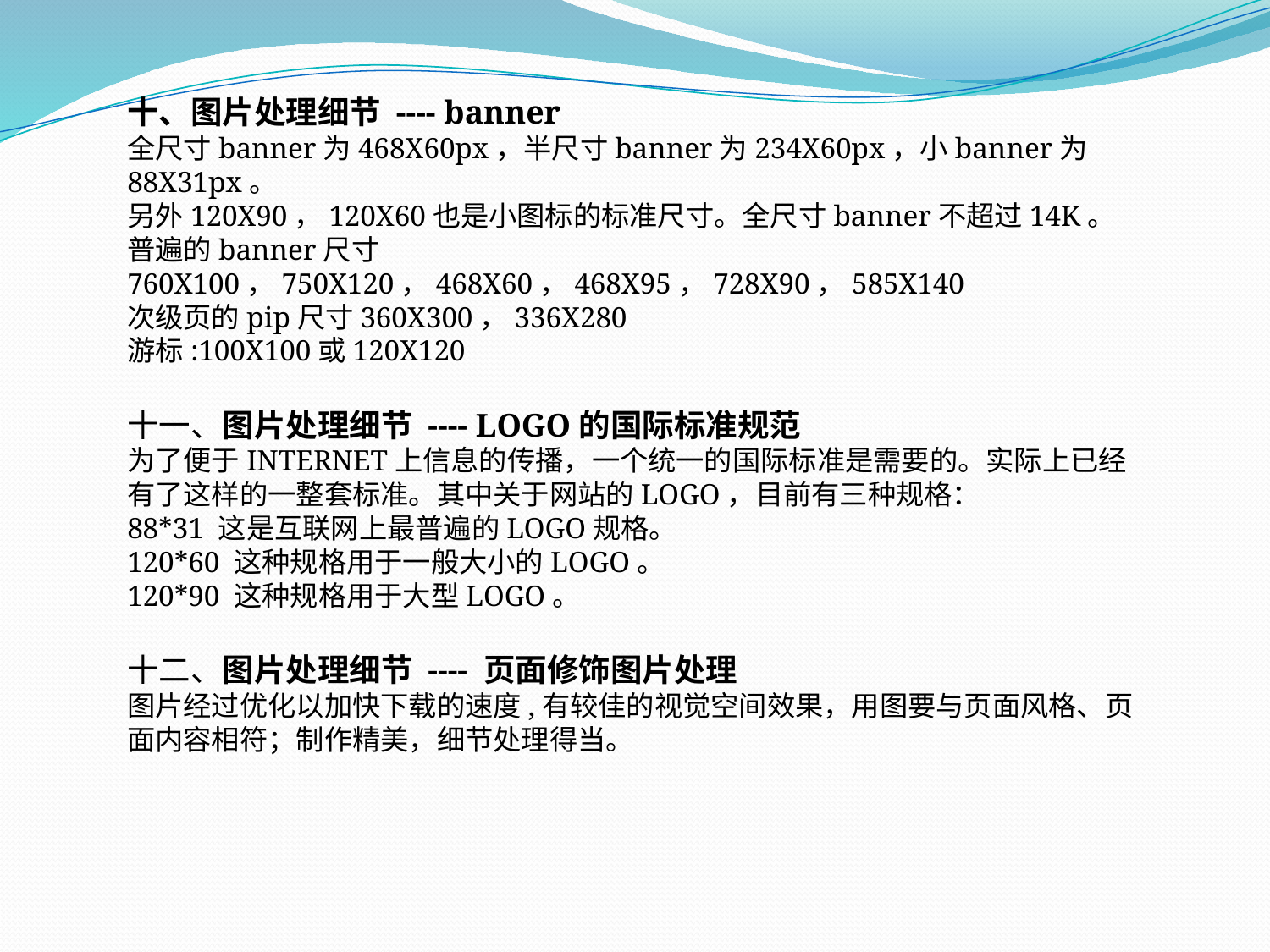

十、图片处理细节 ---- banner
全尺寸banner为468X60px，半尺寸banner为234X60px，小banner为88X31px。
另外120X90，120X60也是小图标的标准尺寸。全尺寸banner不超过14K。
普遍的banner尺寸760X100，750X120，468X60，468X95，728X90，585X140
次级页的pip尺寸360X300，336X280
游标:100X100或120X120
 
十一、图片处理细节 ---- LOGO的国际标准规范
为了便于INTERNET上信息的传播，一个统一的国际标准是需要的。实际上已经有了这样的一整套标准。其中关于网站的LOGO，目前有三种规格：
88*31 这是互联网上最普遍的LOGO规格。
120*60 这种规格用于一般大小的LOGO。
120*90 这种规格用于大型LOGO。
 
十二、图片处理细节 ---- 页面修饰图片处理
图片经过优化以加快下载的速度,有较佳的视觉空间效果，用图要与页面风格、页面内容相符；制作精美，细节处理得当。